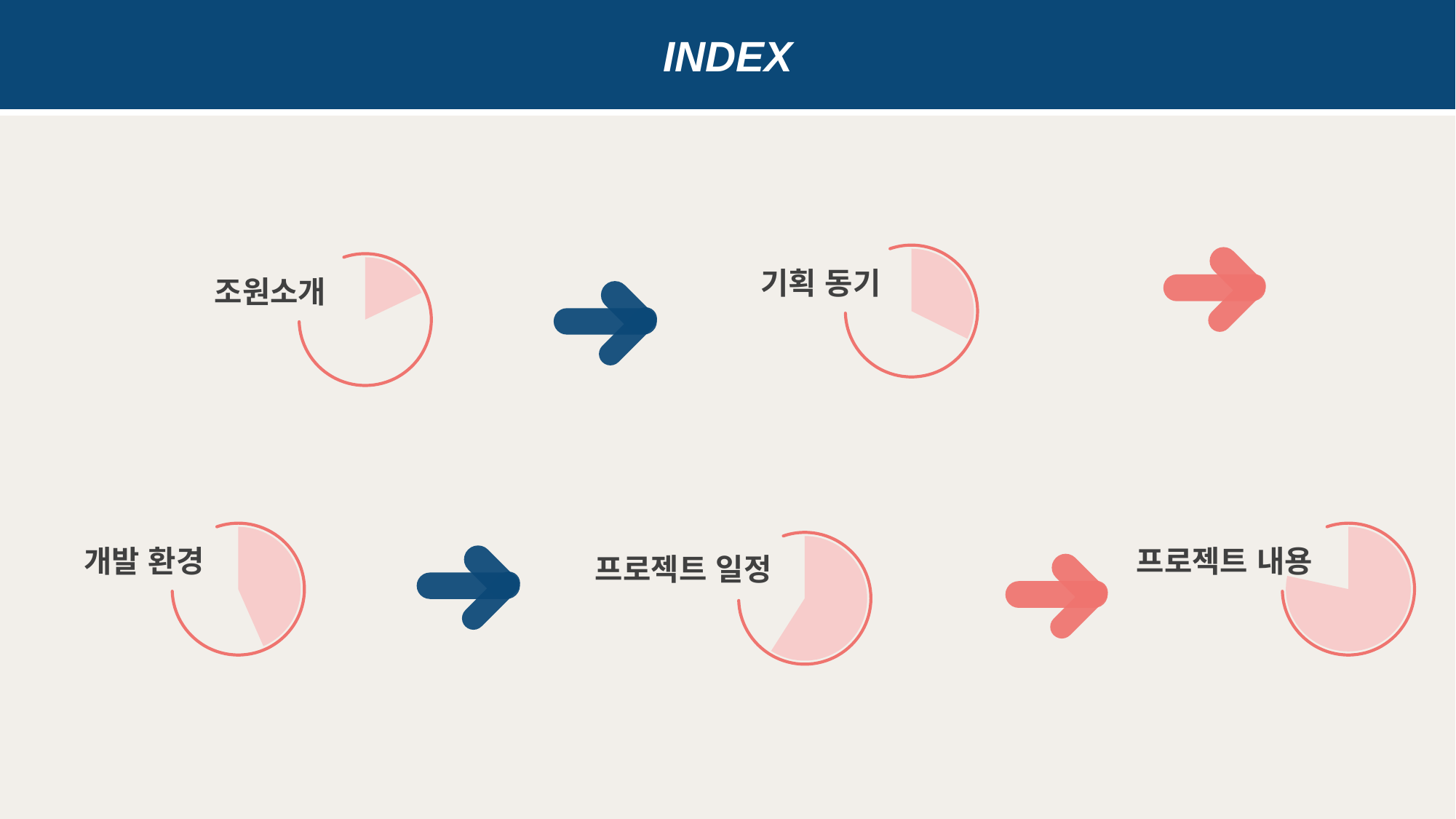

INDEX

기획 동기

조원소개

프로젝트 내용

개발 환경

프로젝트 일정